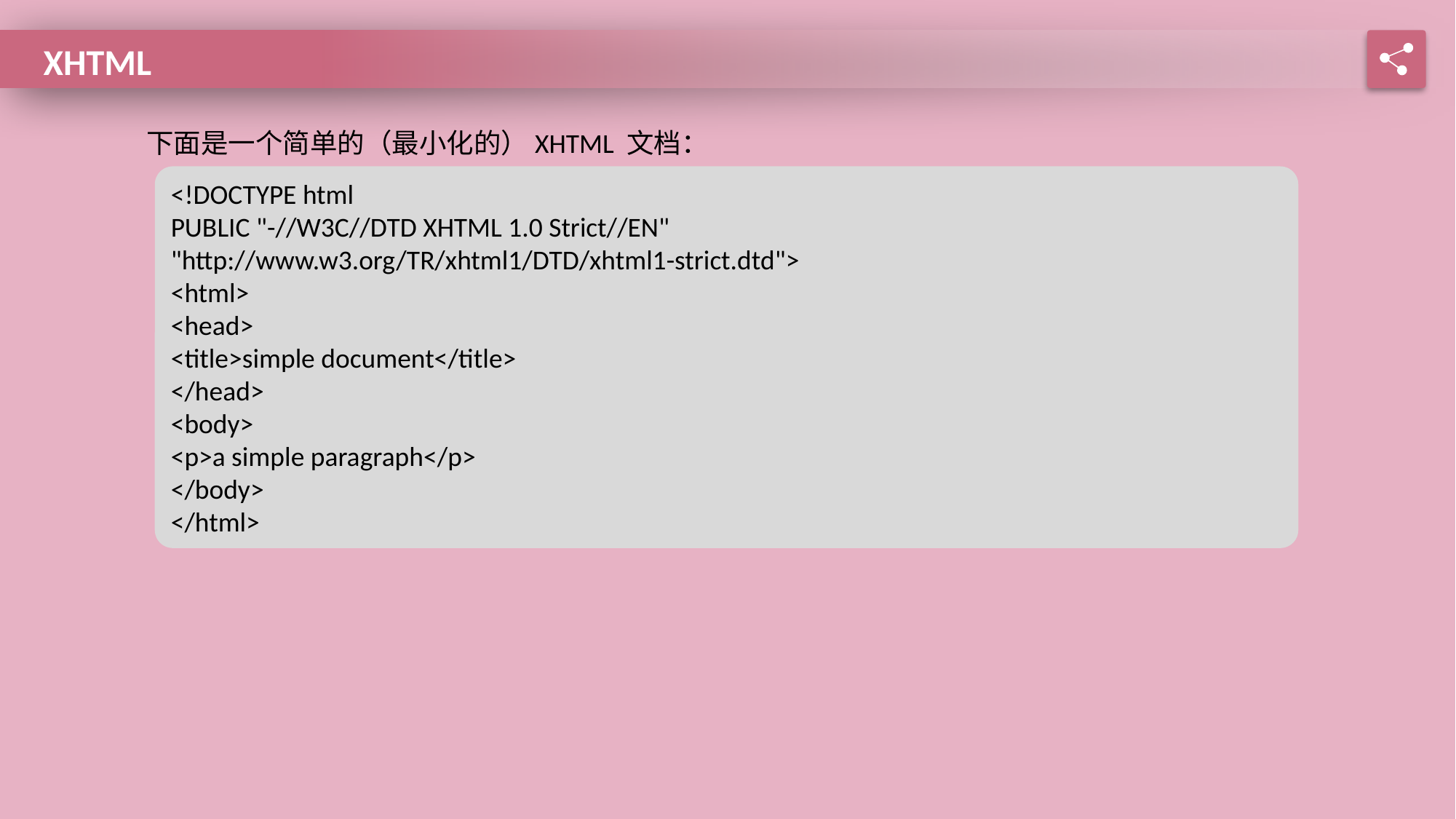

XHTML
下面是一个简单的（最小化的）XHTML 文档：
<!DOCTYPE html
PUBLIC "-//W3C//DTD XHTML 1.0 Strict//EN"
"http://www.w3.org/TR/xhtml1/DTD/xhtml1-strict.dtd">
<html>
<head>
<title>simple document</title>
</head>
<body>
<p>a simple paragraph</p>
</body>
</html>